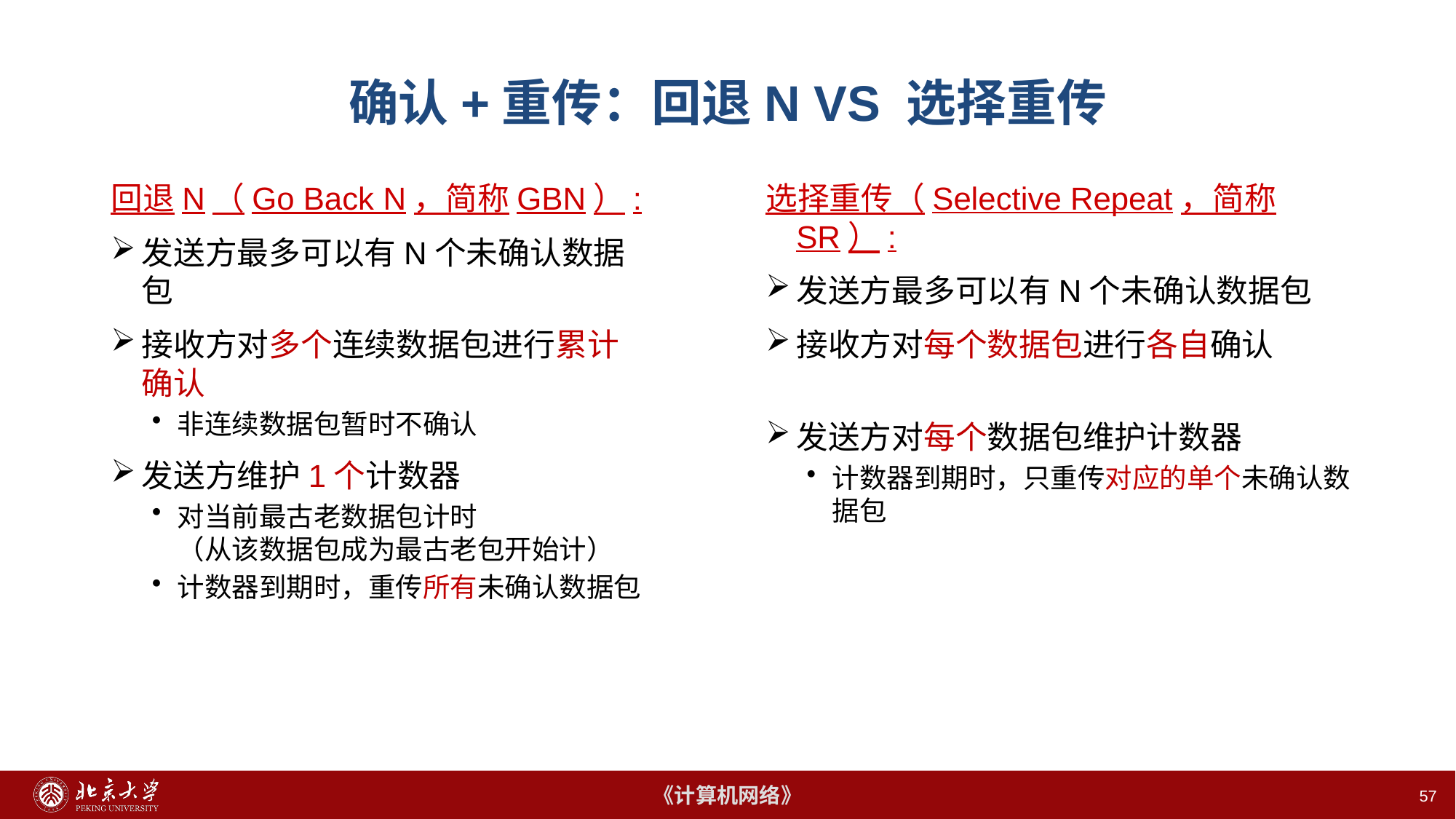

# 确认+重传：回退N VS 选择重传
回退N（Go Back N，简称GBN）:
发送方最多可以有N个未确认数据包
接收方对多个连续数据包进行累计确认
非连续数据包暂时不确认
发送方维护1个计数器
对当前最古老数据包计时
（从该数据包成为最古老包开始计）
计数器到期时，重传所有未确认数据包
选择重传（Selective Repeat，简称SR）:
发送方最多可以有N个未确认数据包
接收方对每个数据包进行各自确认

发送方对每个数据包维护计数器
计数器到期时，只重传对应的单个未确认数据包
57